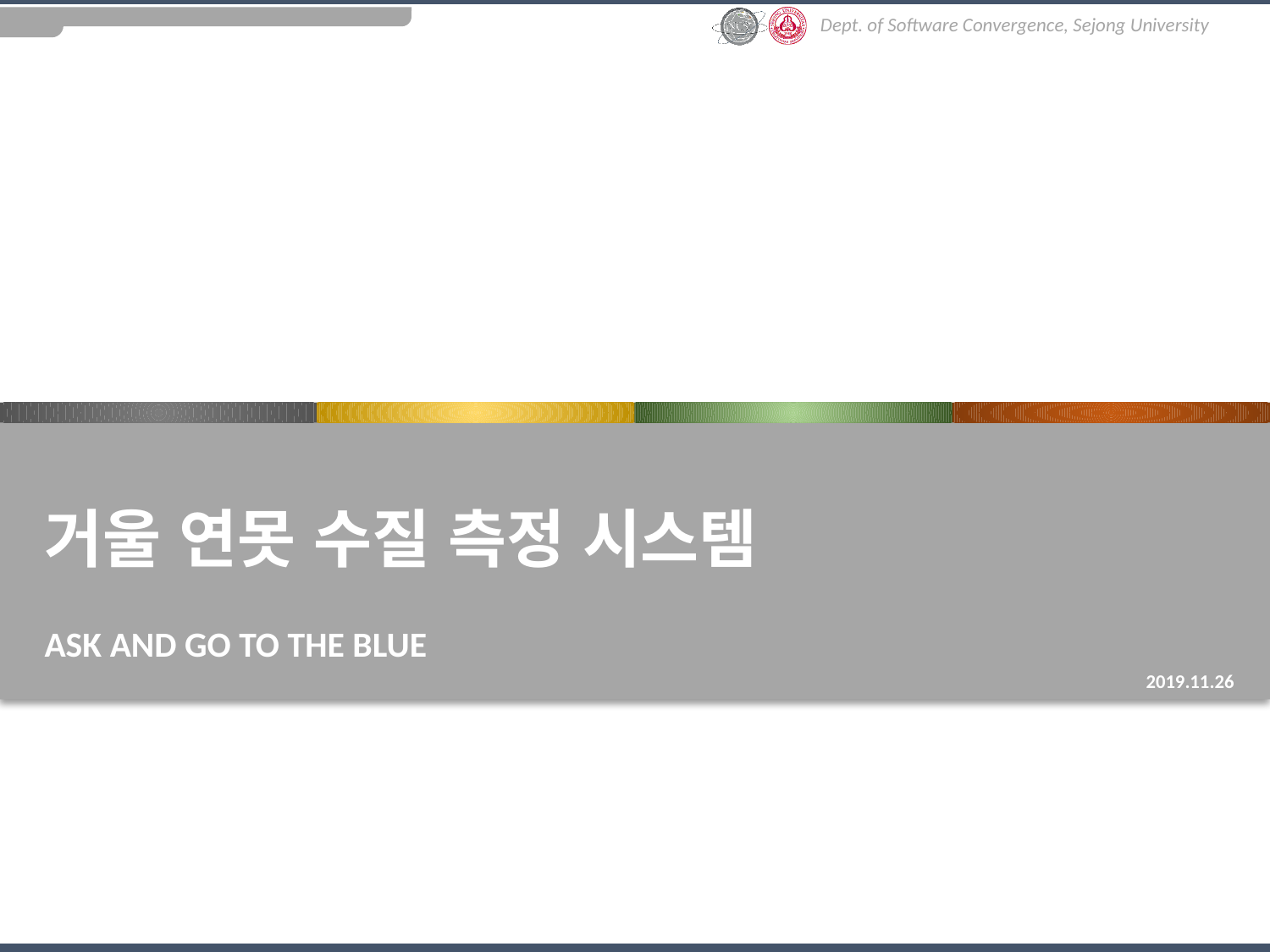

# 거울 연못 수질 측정 시스템
Ask and Go to the Blue
2019.11.26